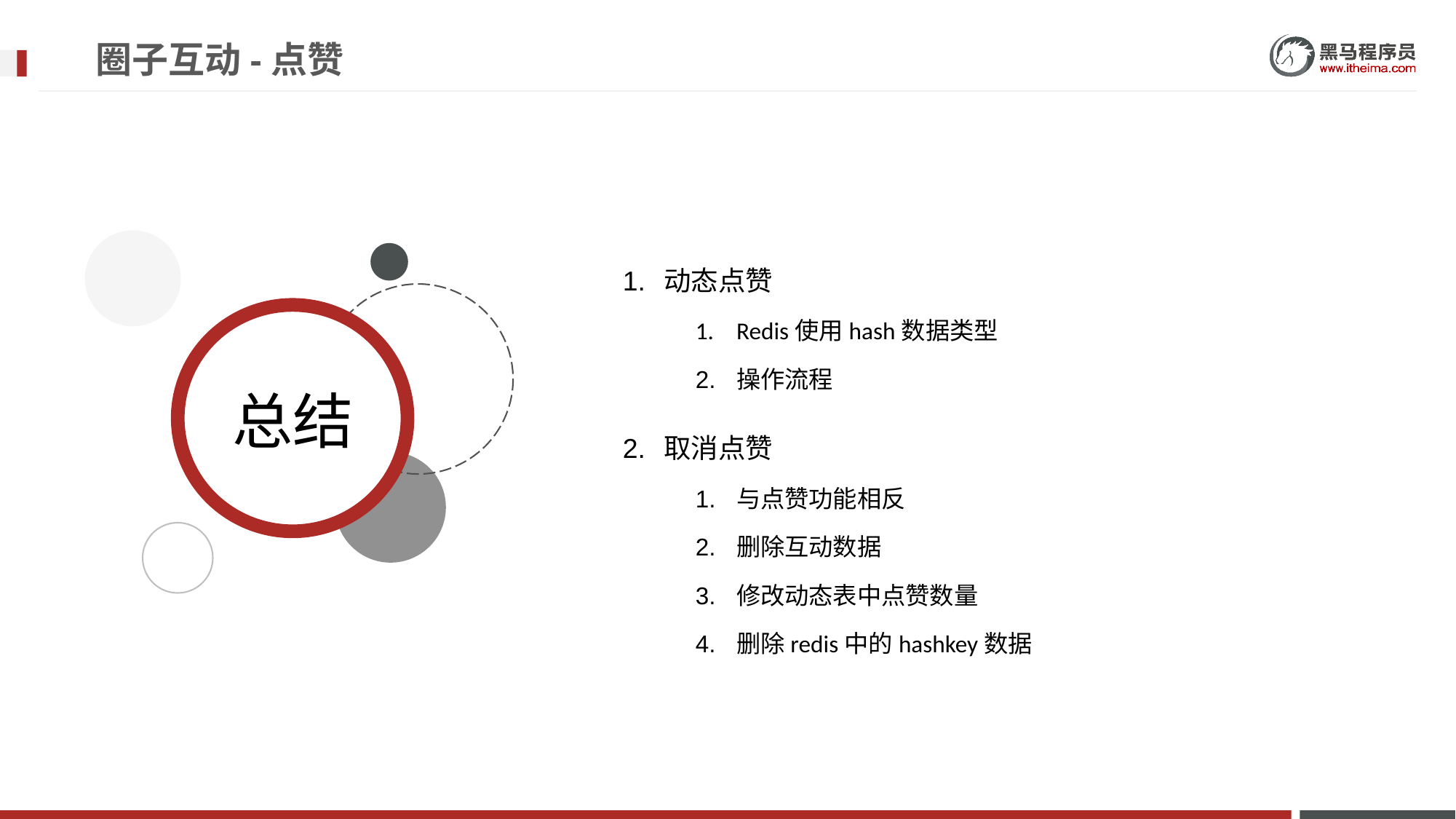

# 圈子互动-点赞
动态点赞
Redis使用hash数据类型
操作流程
取消点赞
与点赞功能相反
删除互动数据
修改动态表中点赞数量
删除redis中的hashkey数据